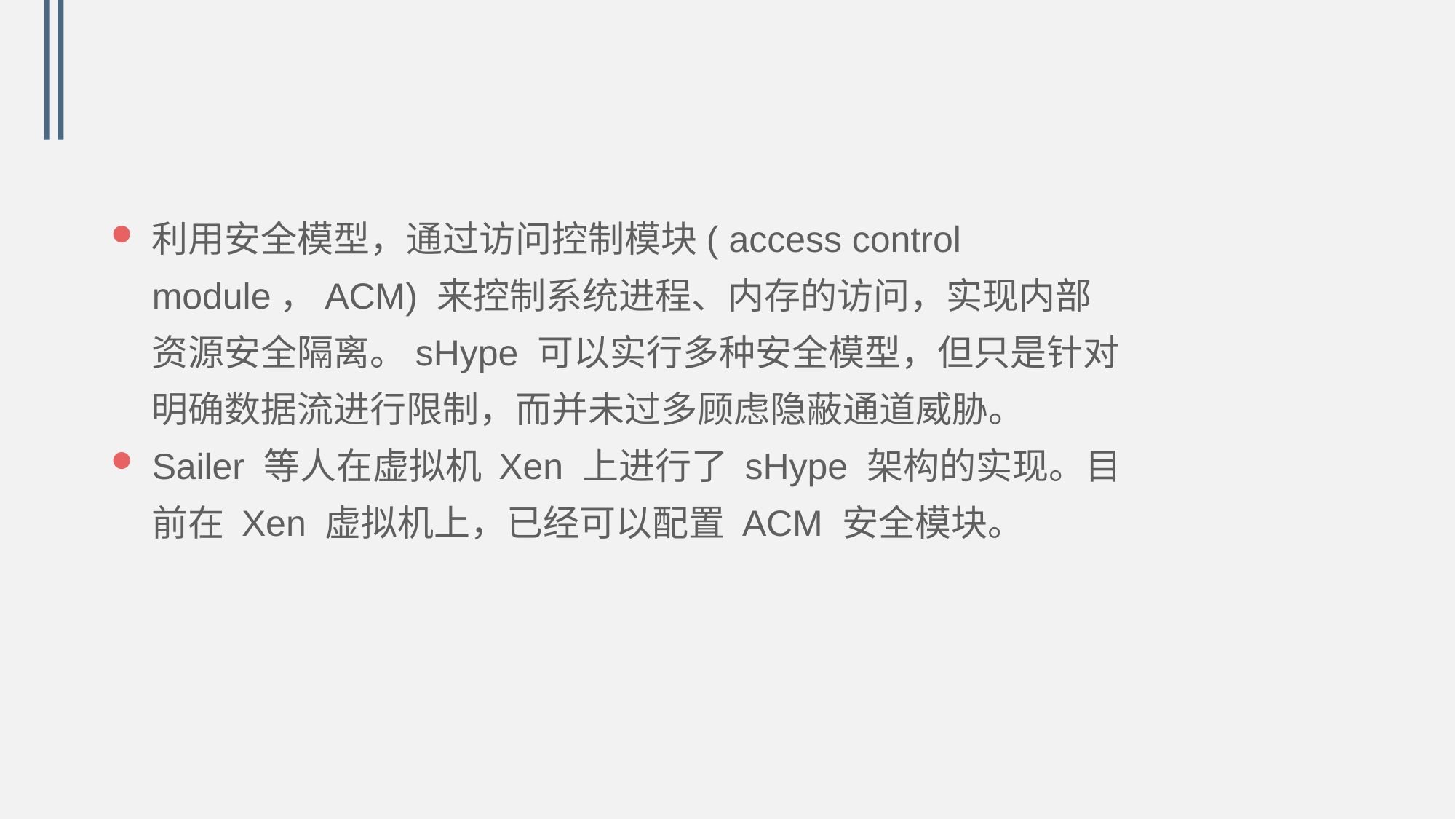

#
利用安全模型，通过访问控制模块( access control module，ACM) 来控制系统进程、内存的访问，实现内部资源安全隔离。sHype 可以实行多种安全模型，但只是针对明确数据流进行限制，而并未过多顾虑隐蔽通道威胁。
Sailer 等人在虚拟机 Xen 上进行了 sHype 架构的实现。目前在 Xen 虚拟机上，已经可以配置 ACM 安全模块。